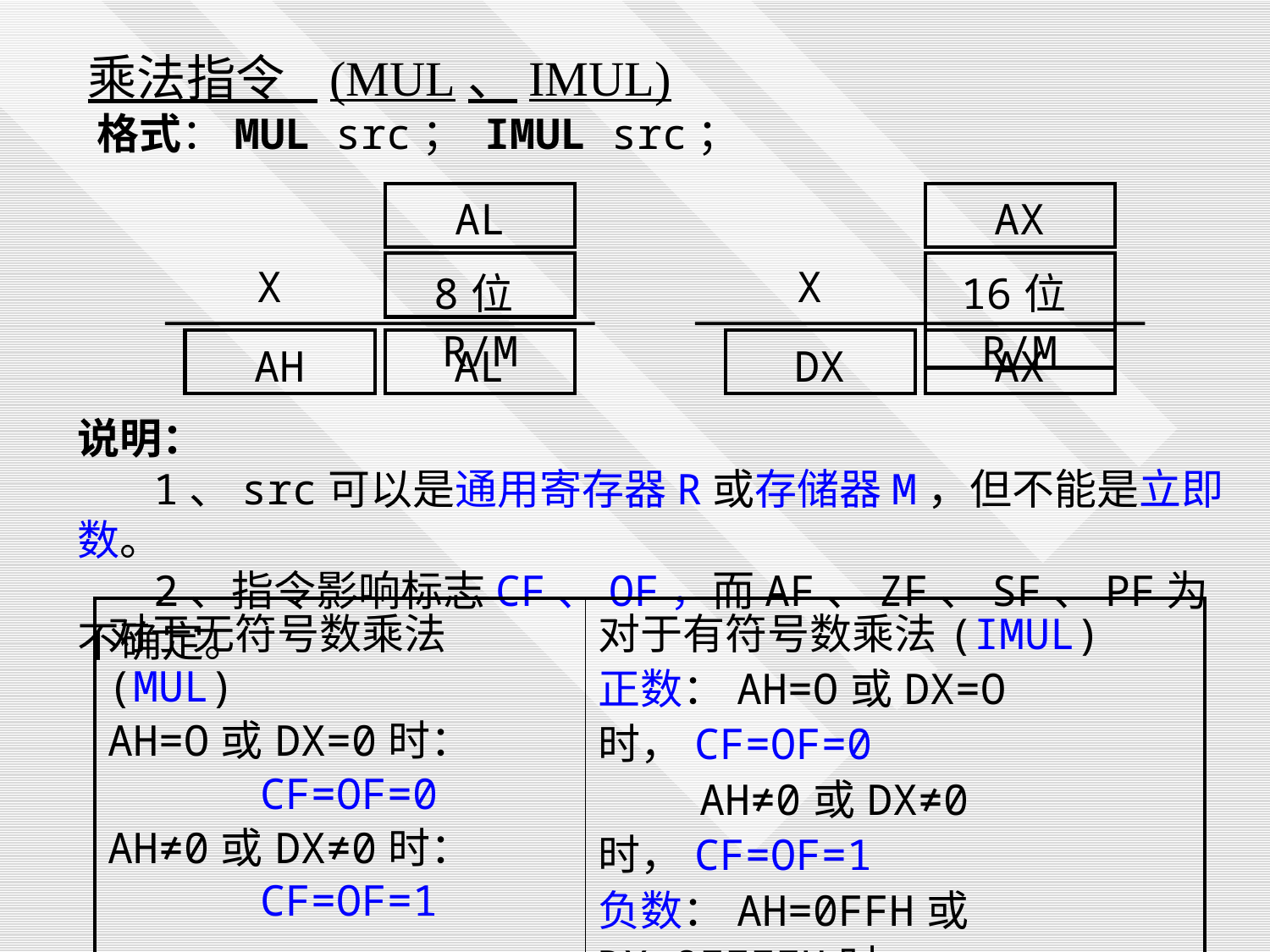

乘法指令   (MUL、IMUL)
 格式：MUL src； IMUL src；

说明：
   1、src可以是通用寄存器R或存储器M，但不能是立即数。
   2、指令影响标志CF、OF，而AF、ZF、SF、PF为不确定。
| AL |
| --- |
| AX |
| --- |
| 8位R/M |
| --- |
| 16位R/M |
| --- |
X
X

| AH |
| --- |
| AL |
| --- |
| DX |
| --- |
| AX |
| --- |
| 对于无符号数乘法(MUL) AH=O或DX=0时： CF=OF=0 AH≠0或DX≠0时： CF=OF=1 | 对于有符号数乘法(IMUL) 正数：AH=O或DX=O时，CF=OF=0 AH≠0或DX≠0时，CF=OF=1 负数：AH=0FFH或DX=OFFFFH时： CF=OF=0 AH≠0FFH或DX≠0FFFFH时： CF=OF=1 |
| --- | --- |